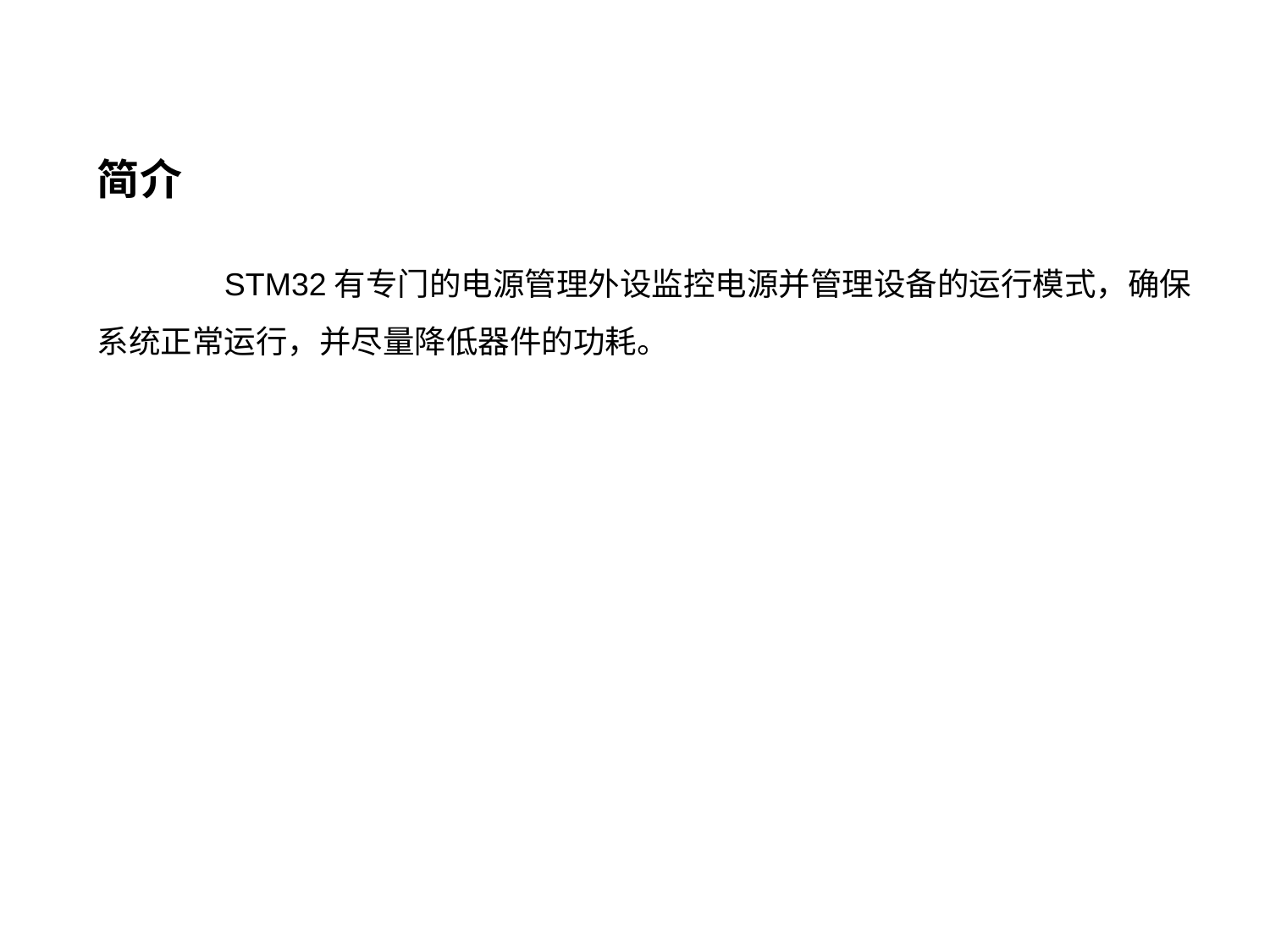

简介
	STM32有专门的电源管理外设监控电源并管理设备的运行模式，确保系统正常运行，并尽量降低器件的功耗。